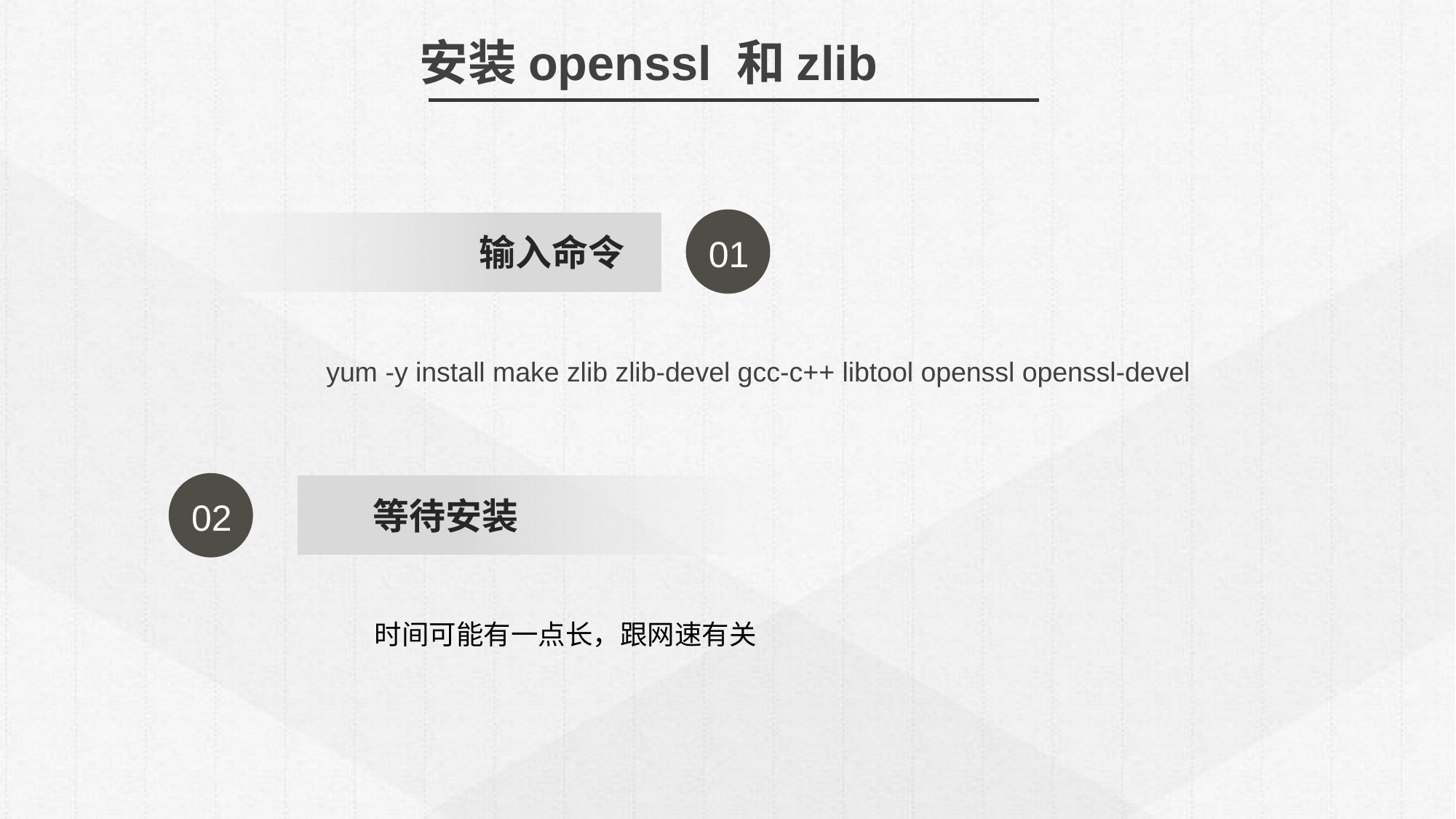

安装openssl 和zlib

01

输入命令
yum -y install make zlib zlib-devel gcc-c++ libtool openssl openssl-devel

02

等待安装
时间可能有一点长，跟网速有关